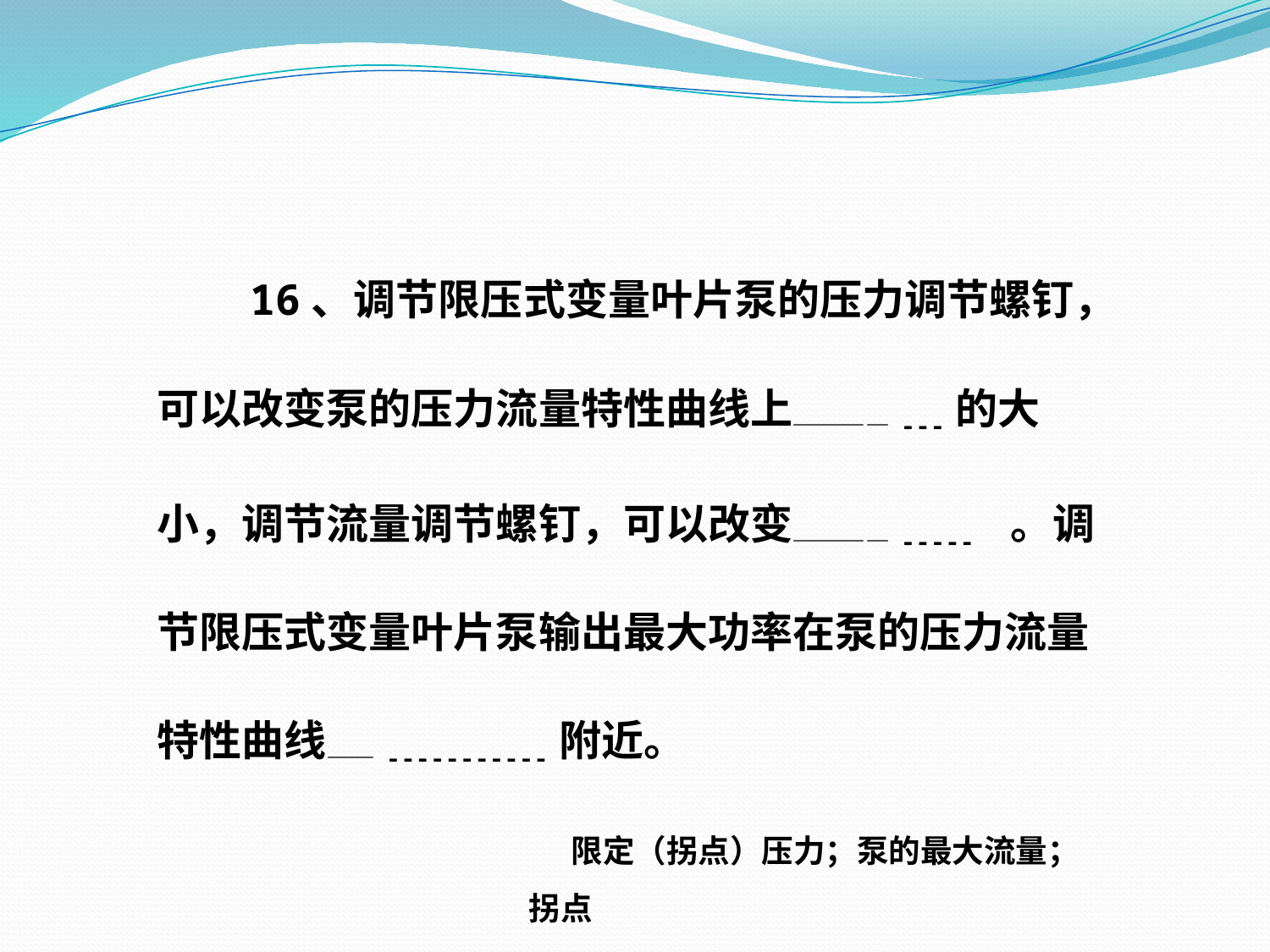

16、调节限压式变量叶片泵的压力调节螺钉，可以改变泵的压力流量特性曲线上————---的大小，调节流量调节螺钉，可以改变————----- 。调节限压式变量叶片泵输出最大功率在泵的压力流量特性曲线——-----------附近。
限定（拐点）压力；泵的最大流量；拐点